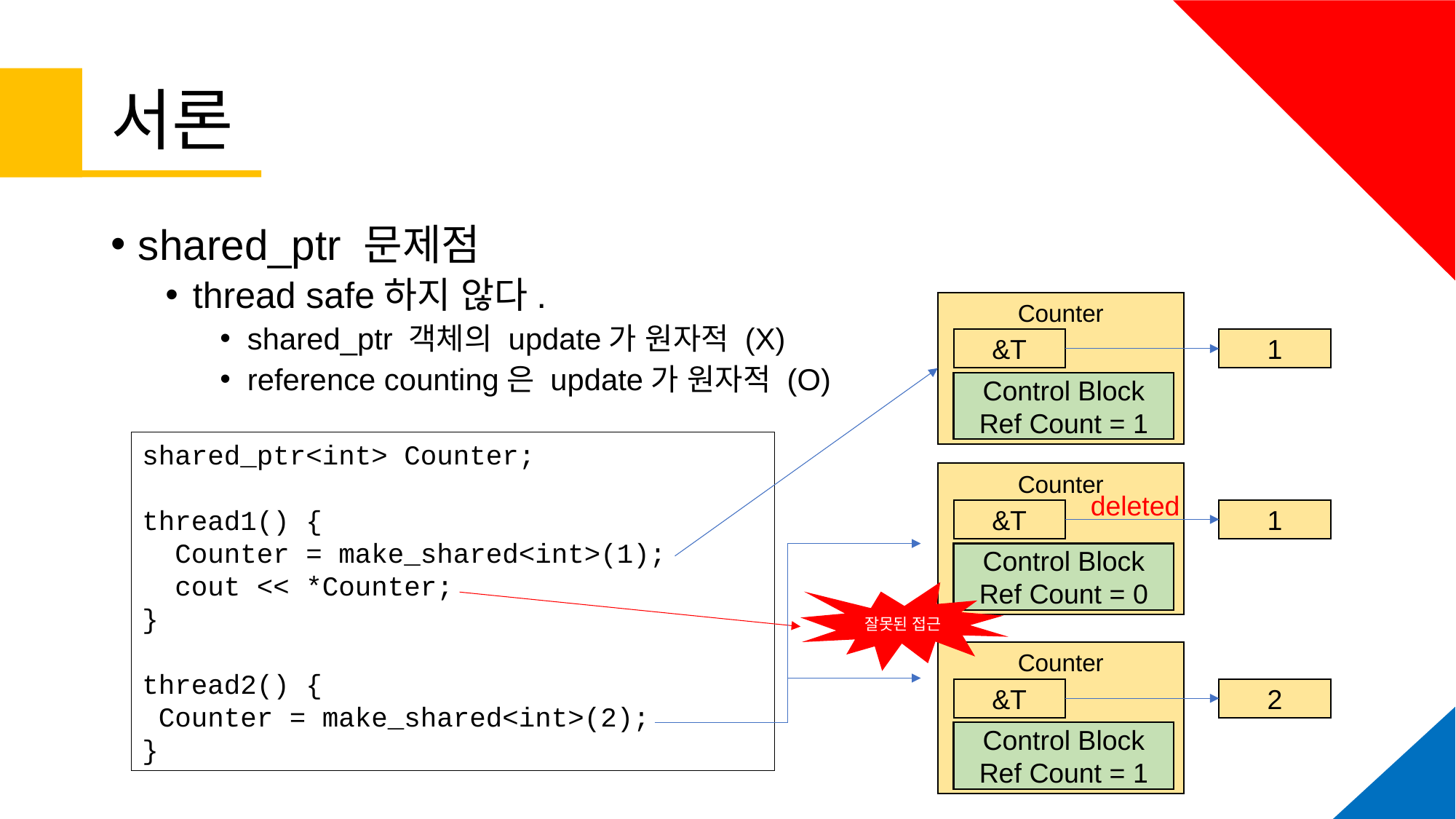

# 서론

shared_ptr 문제점
thread safe하지 않다.
shared_ptr 객체의 update가 원자적 (X)
reference counting은 update가 원자적 (O)

Counter
&T
1
Control Block
Ref Count = 1
shared_ptr<int> Counter;

thread1() {
  Counter = make_shared<int>(1);
  cout << *Counter;
}

thread2() {
 Counter = make_shared<int>(2);
}
Counter
deleted
&T
1
Control Block
Ref Count = 0
잘못된 접근
Counter
&T
2

Control Block
Ref Count = 1